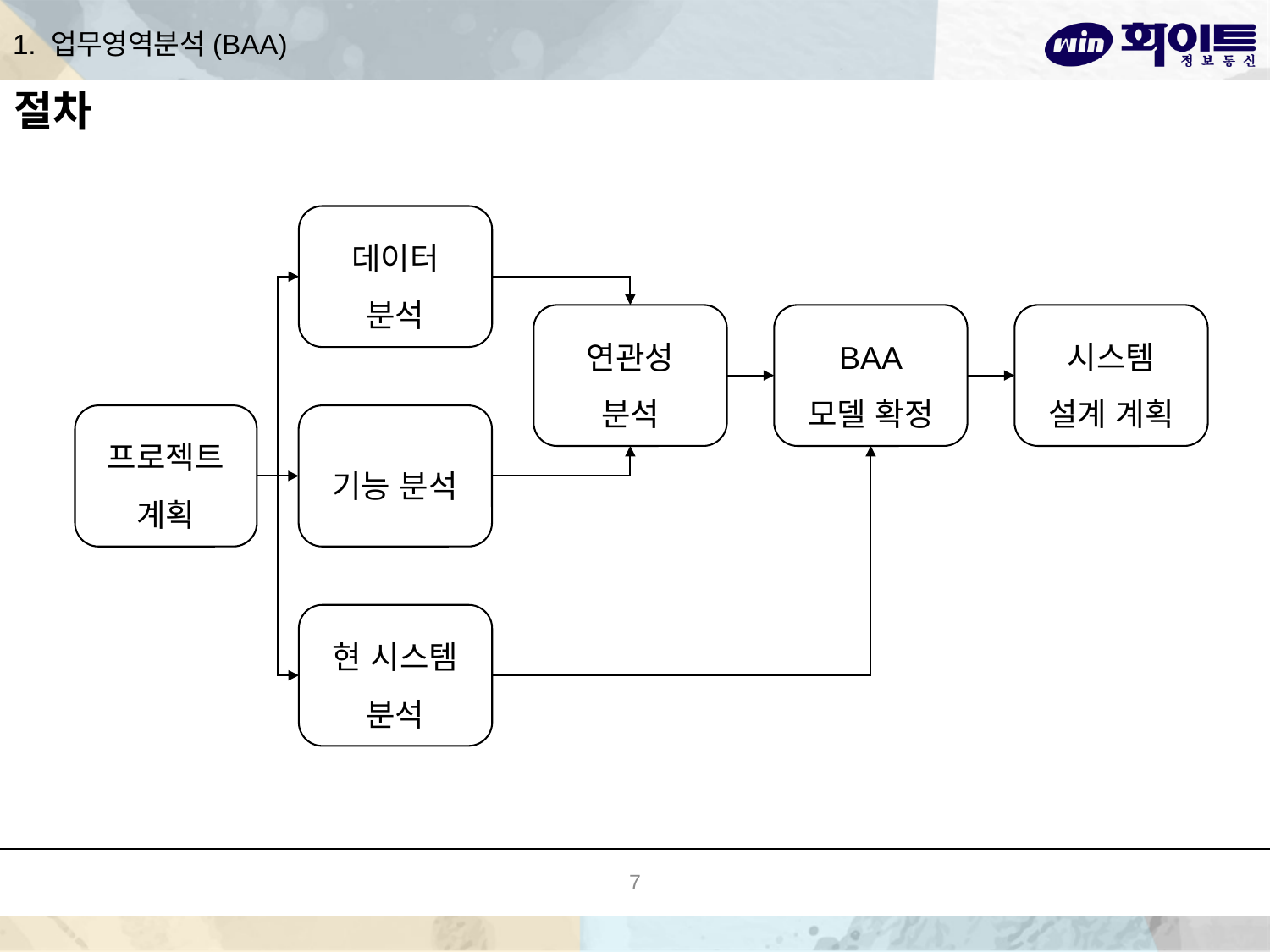

# 1. 업무영역분석(BAA)
절차

데이터
분석
연관성
분석
BAA
모델 확정
시스템
설계 계획
프로젝트
계획
기능 분석
현 시스템
분석
7